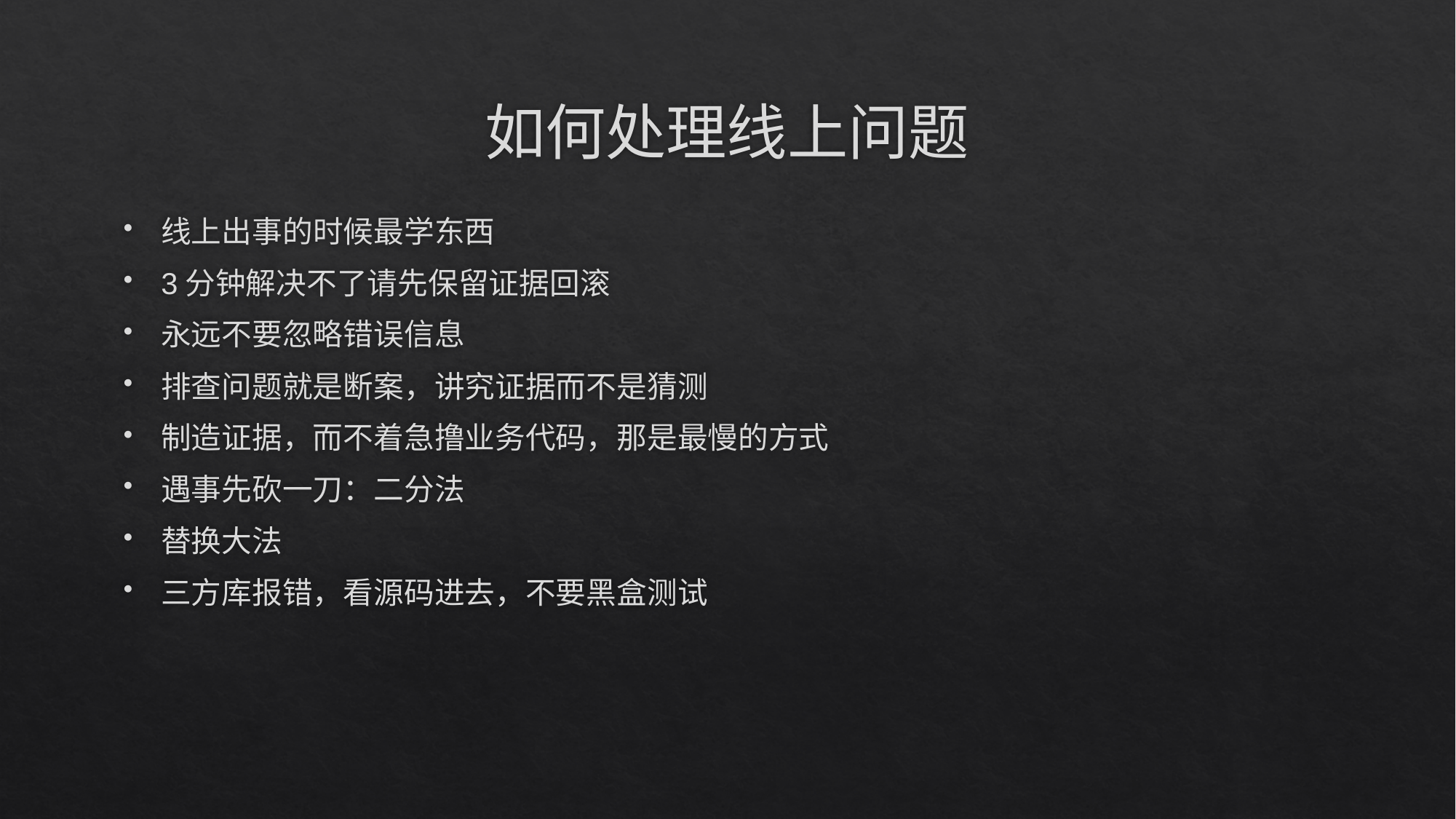

# 如何处理线上问题
线上出事的时候最学东西
3分钟解决不了请先保留证据回滚
永远不要忽略错误信息
排查问题就是断案，讲究证据而不是猜测
制造证据，而不着急撸业务代码，那是最慢的方式
遇事先砍一刀：二分法
替换大法
三方库报错，看源码进去，不要黑盒测试